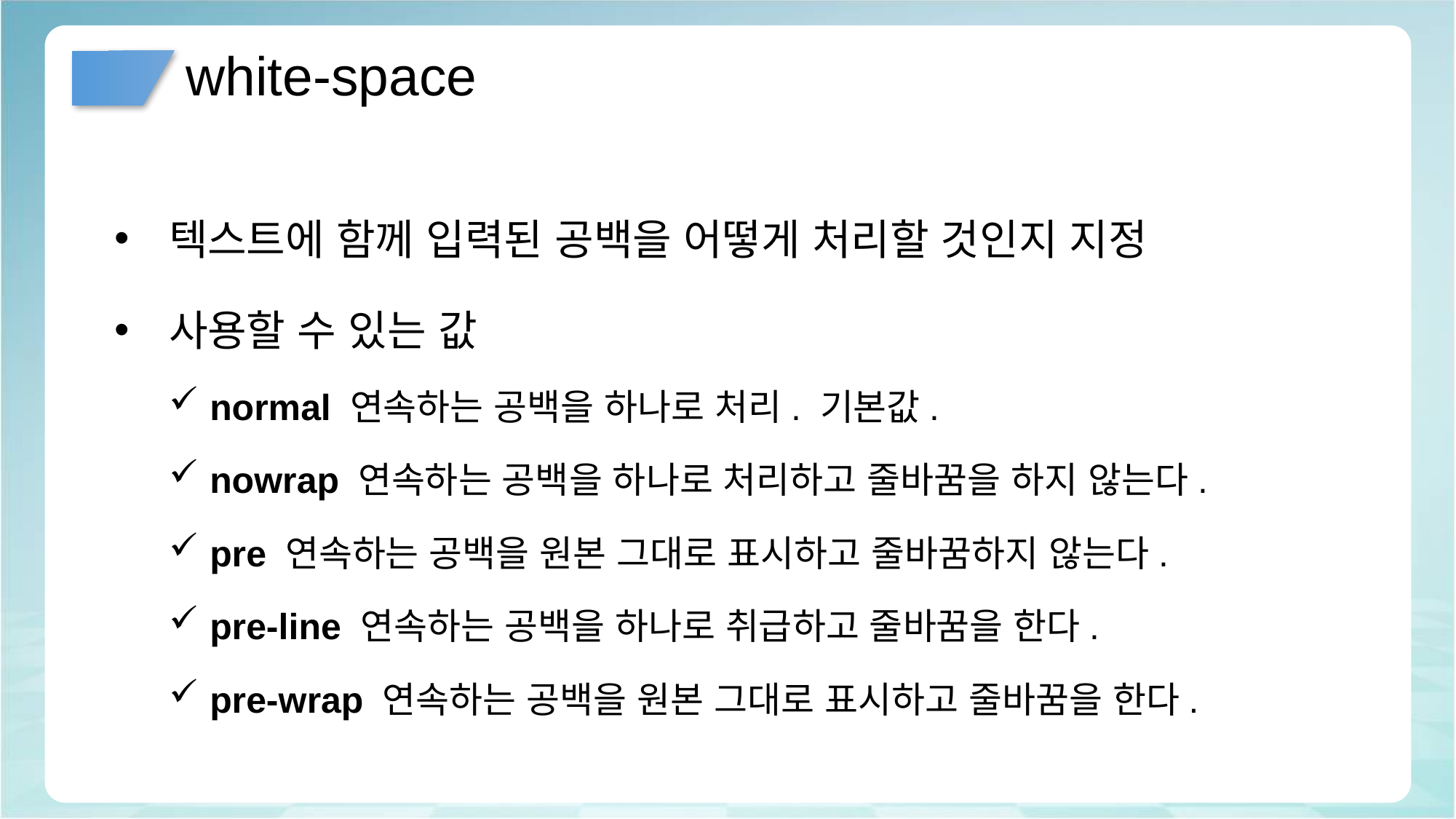

# white-space
텍스트에 함께 입력된 공백을 어떻게 처리할 것인지 지정
사용할 수 있는 값
normal 연속하는 공백을 하나로 처리. 기본값.
nowrap 연속하는 공백을 하나로 처리하고 줄바꿈을 하지 않는다.
pre 연속하는 공백을 원본 그대로 표시하고 줄바꿈하지 않는다.
pre-line 연속하는 공백을 하나로 취급하고 줄바꿈을 한다.
pre-wrap 연속하는 공백을 원본 그대로 표시하고 줄바꿈을 한다.